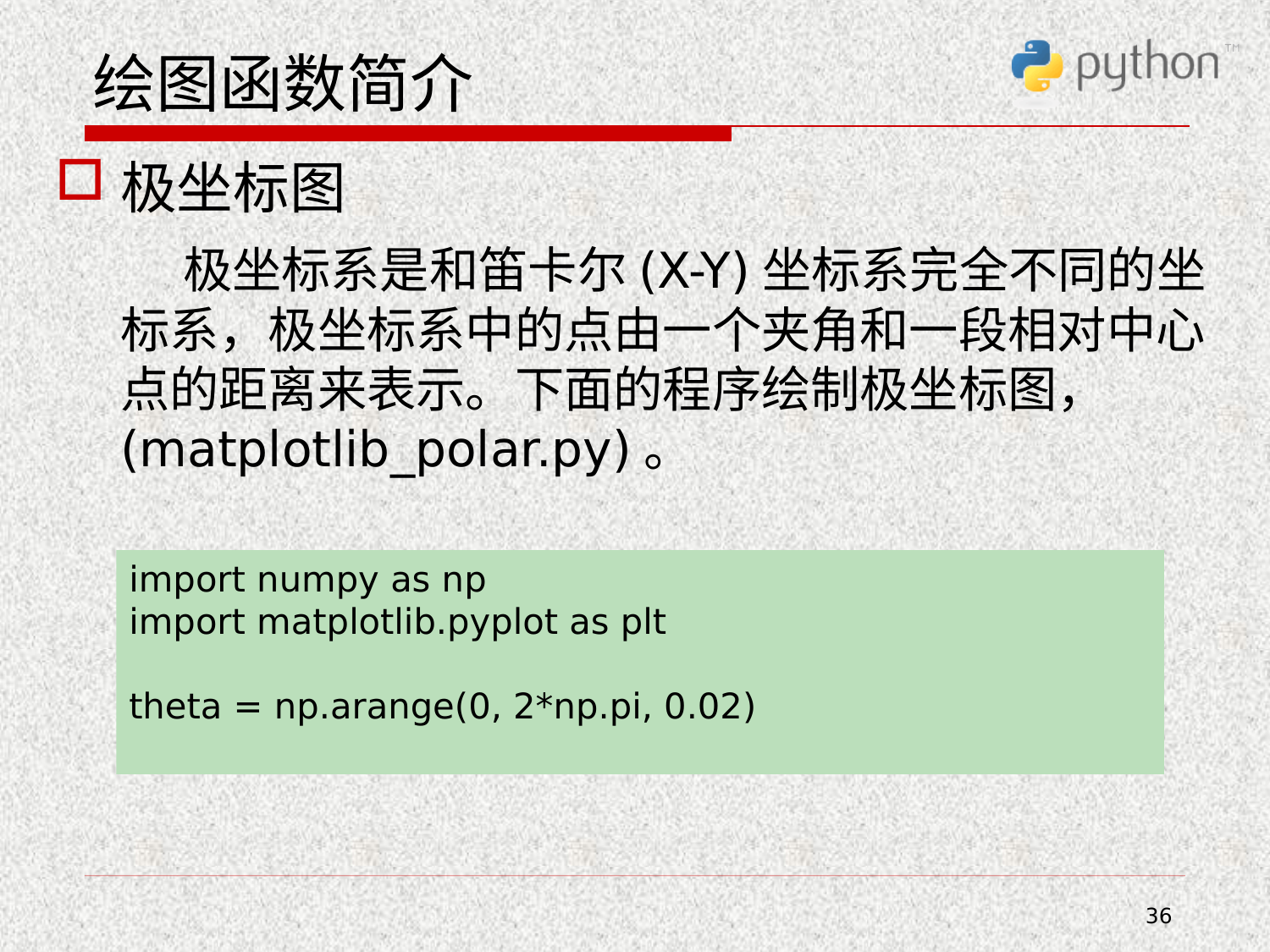

# 绘图函数简介
极坐标图
         极坐标系是和笛卡尔(X-Y)坐标系完全不同的坐标系，极坐标系中的点由一个夹角和一段相对中心点的距离来表示。下面的程序绘制极坐标图， (matplotlib_polar.py)。

import numpy as np
import matplotlib.pyplot as plt
theta = np.arange(0, 2*np.pi, 0.02)

36